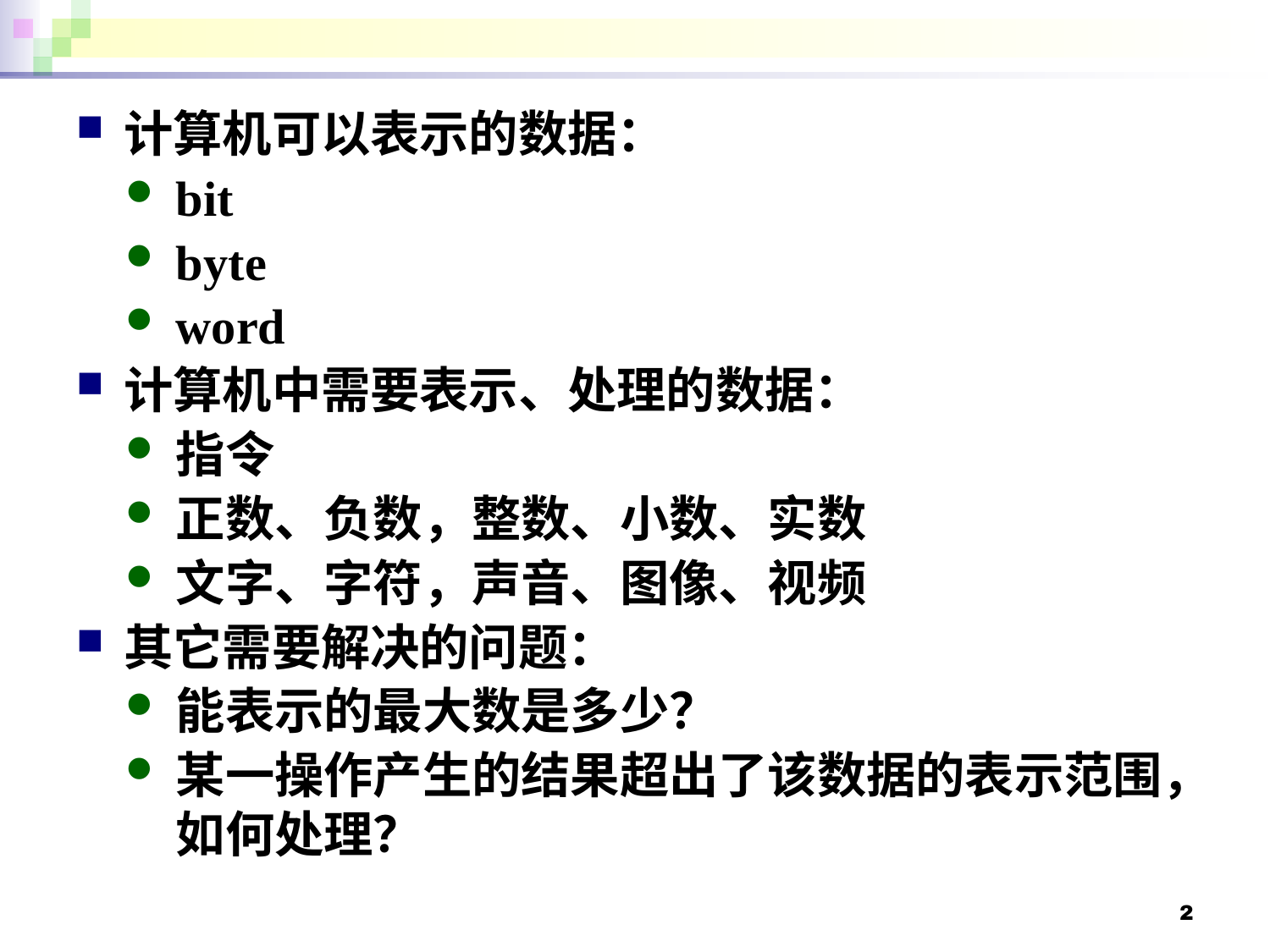

#
计算机可以表示的数据：
bit
byte
word
计算机中需要表示、处理的数据：
指令
正数、负数，整数、小数、实数
文字、字符，声音、图像、视频
其它需要解决的问题：
能表示的最大数是多少？
某一操作产生的结果超出了该数据的表示范围，如何处理？
2